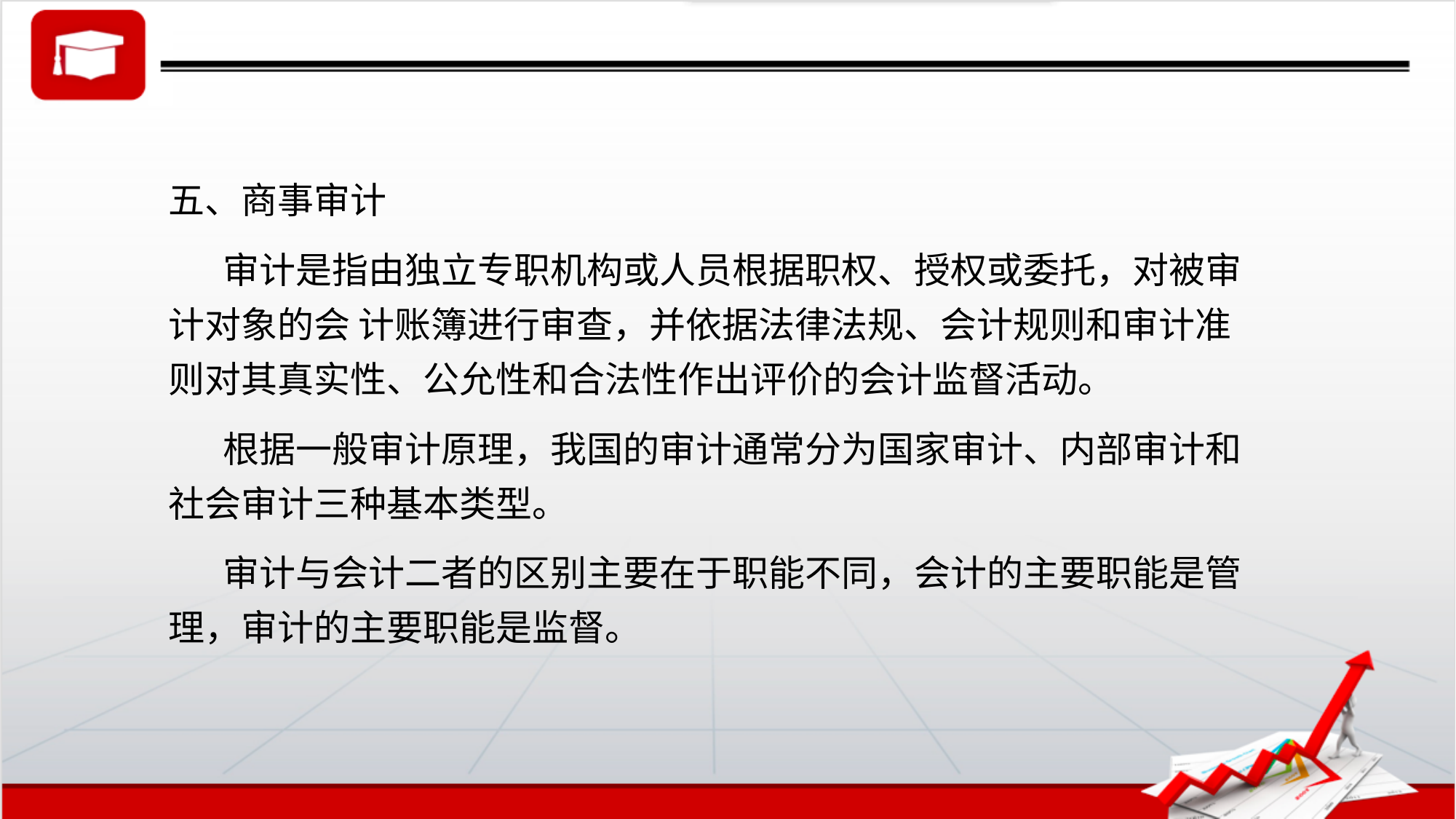

五、商事审计
审计是指由独立专职机构或人员根据职权、授权或委托，对被审计对象的会 计账簿进行审查，并依据法律法规、会计规则和审计准则对其真实性、公允性和合法性作出评价的会计监督活动。
根据一般审计原理，我国的审计通常分为国家审计、内部审计和社会审计三种基本类型。
审计与会计二者的区别主要在于职能不同，会计的主要职能是管理，审计的主要职能是监督。